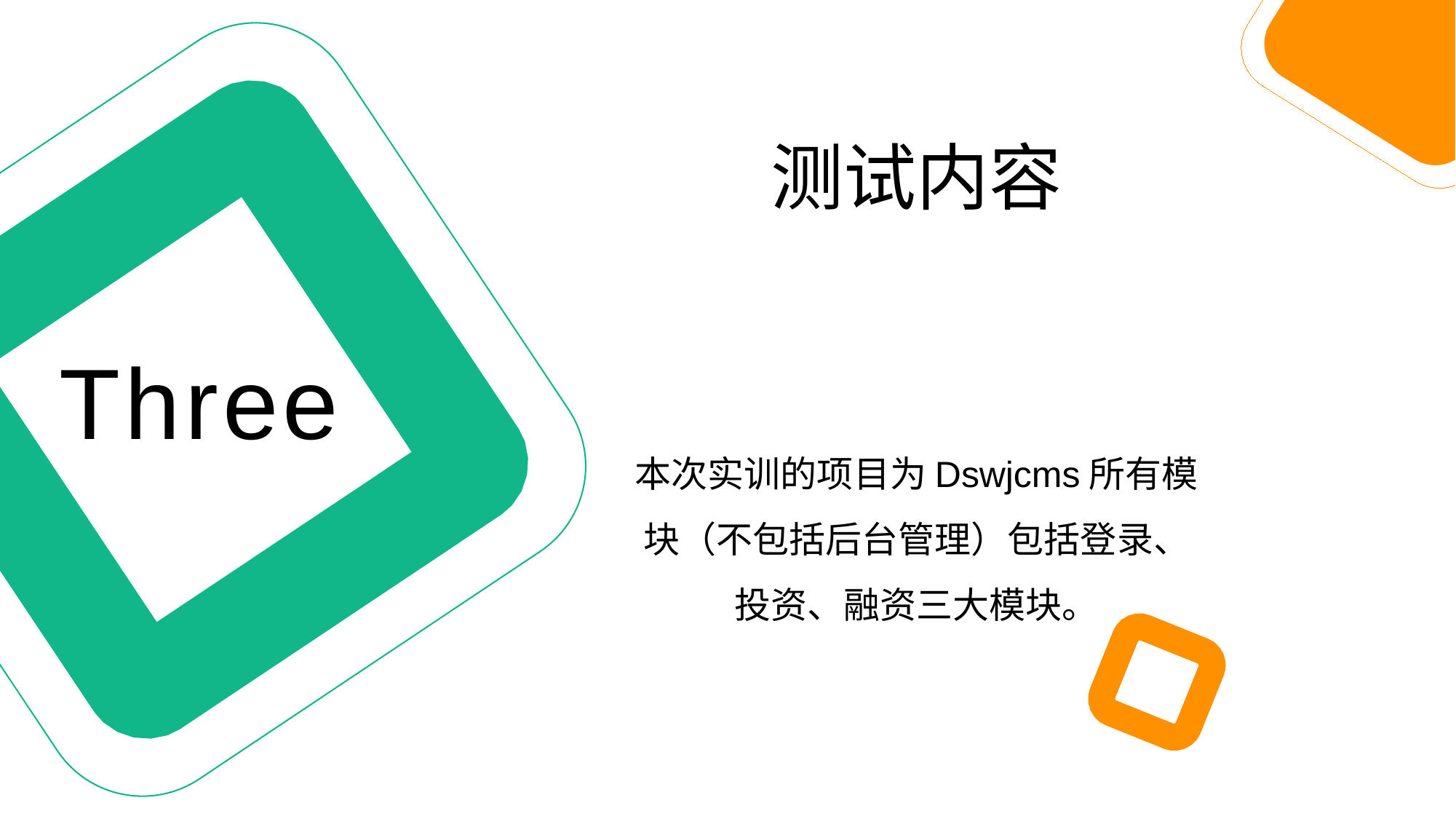

测试内容
Three
本次实训的项目为Dswjcms所有模块（不包括后台管理）包括登录、投资、融资三大模块。